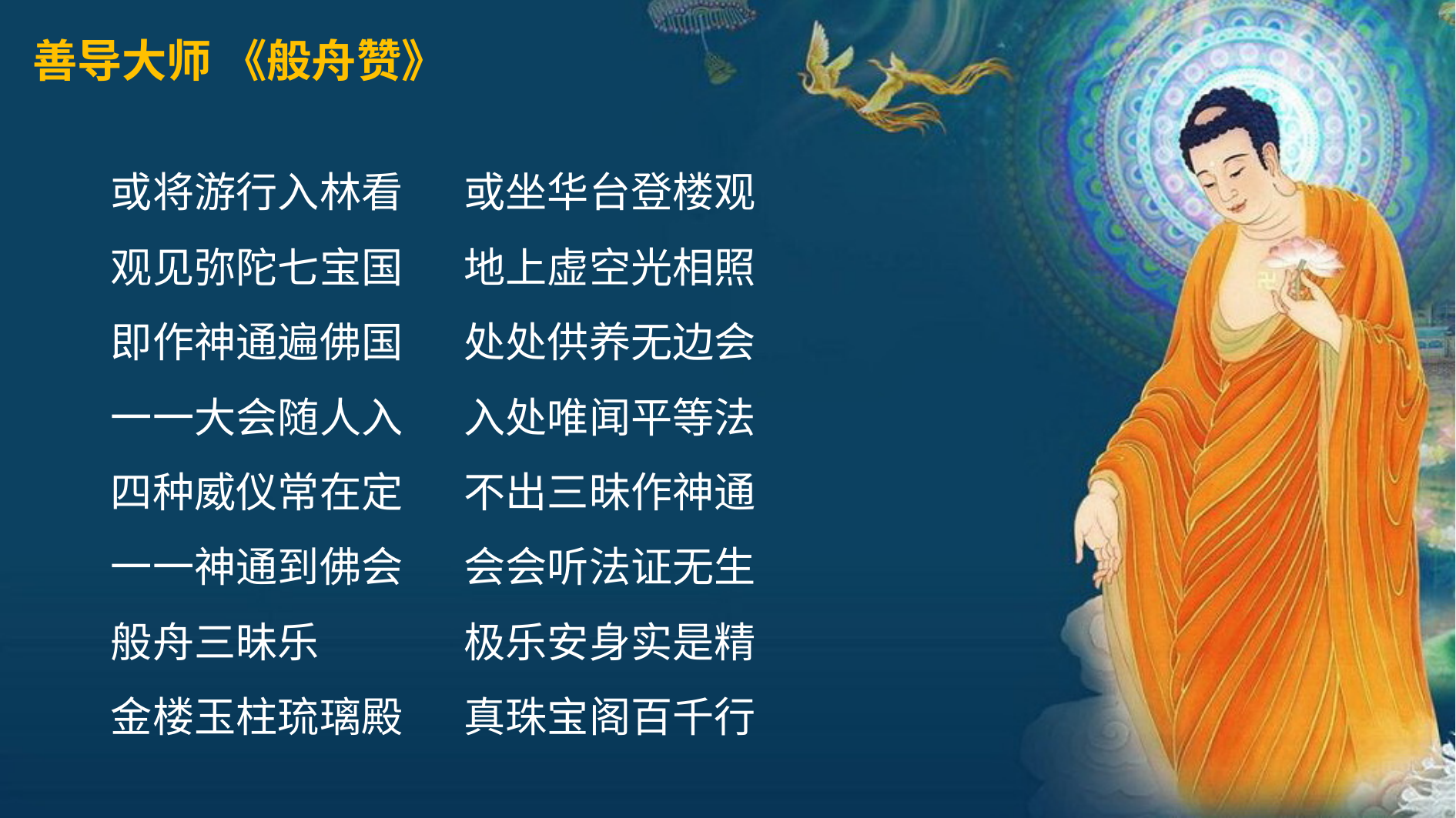

善导大师 《般舟赞》
或将游行入林看　  或坐华台登楼观
观见弥陀七宝国　  地上虚空光相照
即作神通遍佛国　  处处供养无边会
一一大会随人入　  入处唯闻平等法
四种威仪常在定　  不出三昧作神通
一一神通到佛会　  会会听法证无生
般舟三昧乐　　　  极乐安身实是精
金楼玉柱琉璃殿　  真珠宝阁百千行